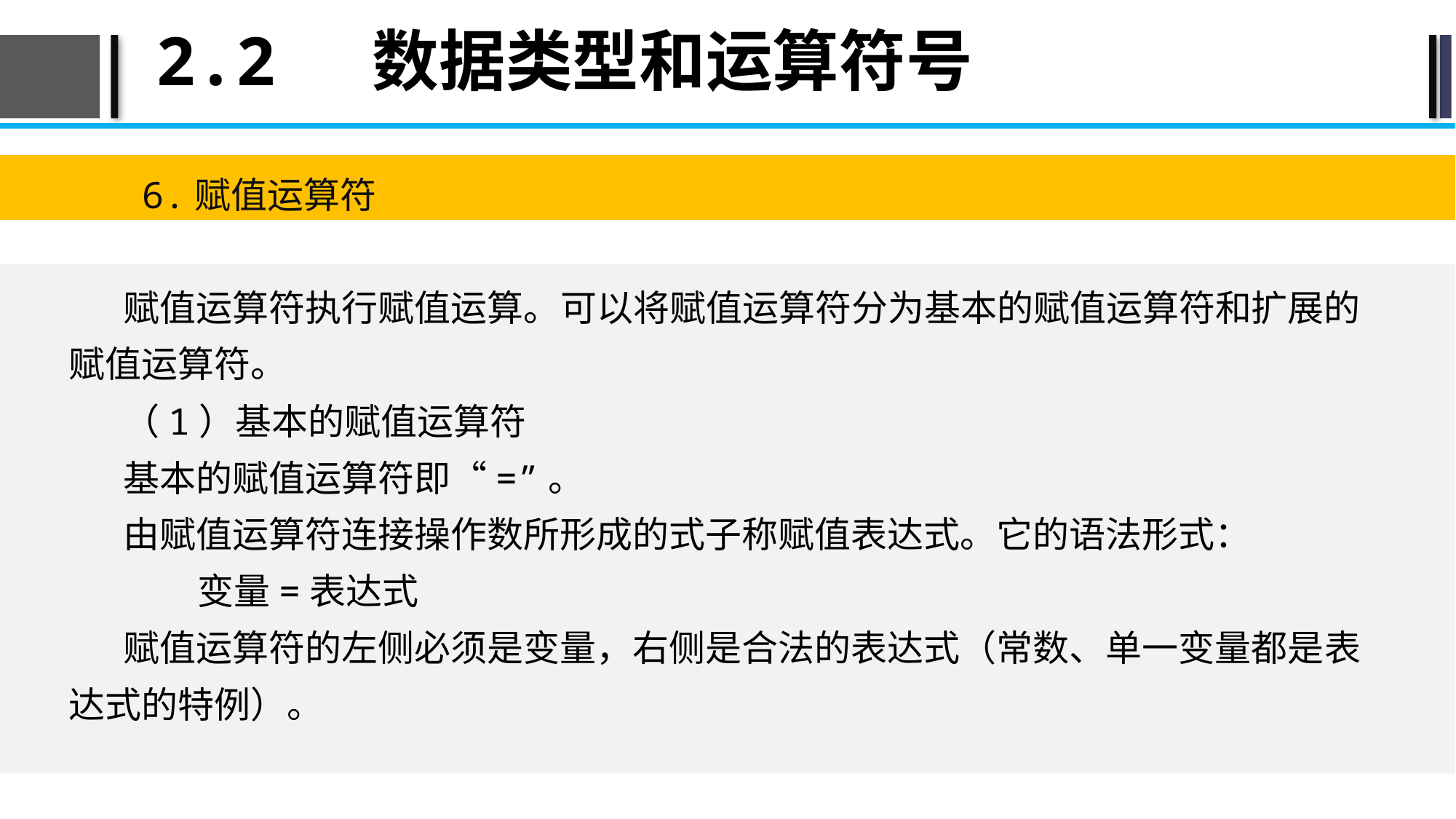

# 2.2  数据类型和运算符号

6.赋值运算符

赋值运算符执行赋值运算。可以将赋值运算符分为基本的赋值运算符和扩展的赋值运算符。
（1）基本的赋值运算符
基本的赋值运算符即“=”。
由赋值运算符连接操作数所形成的式子称赋值表达式。它的语法形式：
变量=表达式
赋值运算符的左侧必须是变量，右侧是合法的表达式（常数、单一变量都是表达式的特例）。